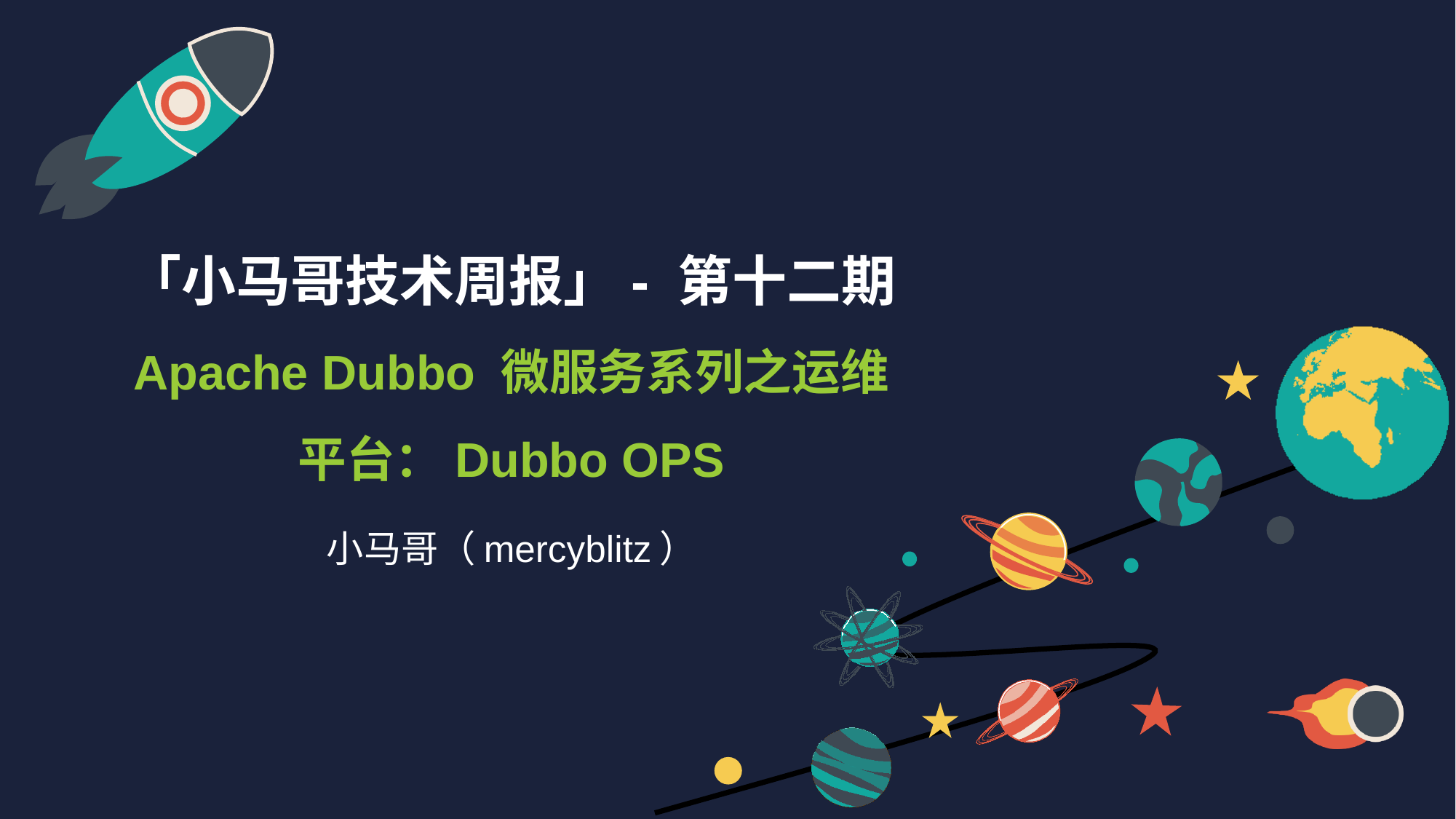

# 「小马哥技术周报」- 第十二期 Apache Dubbo 微服务系列之运维平台：Dubbo OPS
小马哥（mercyblitz）